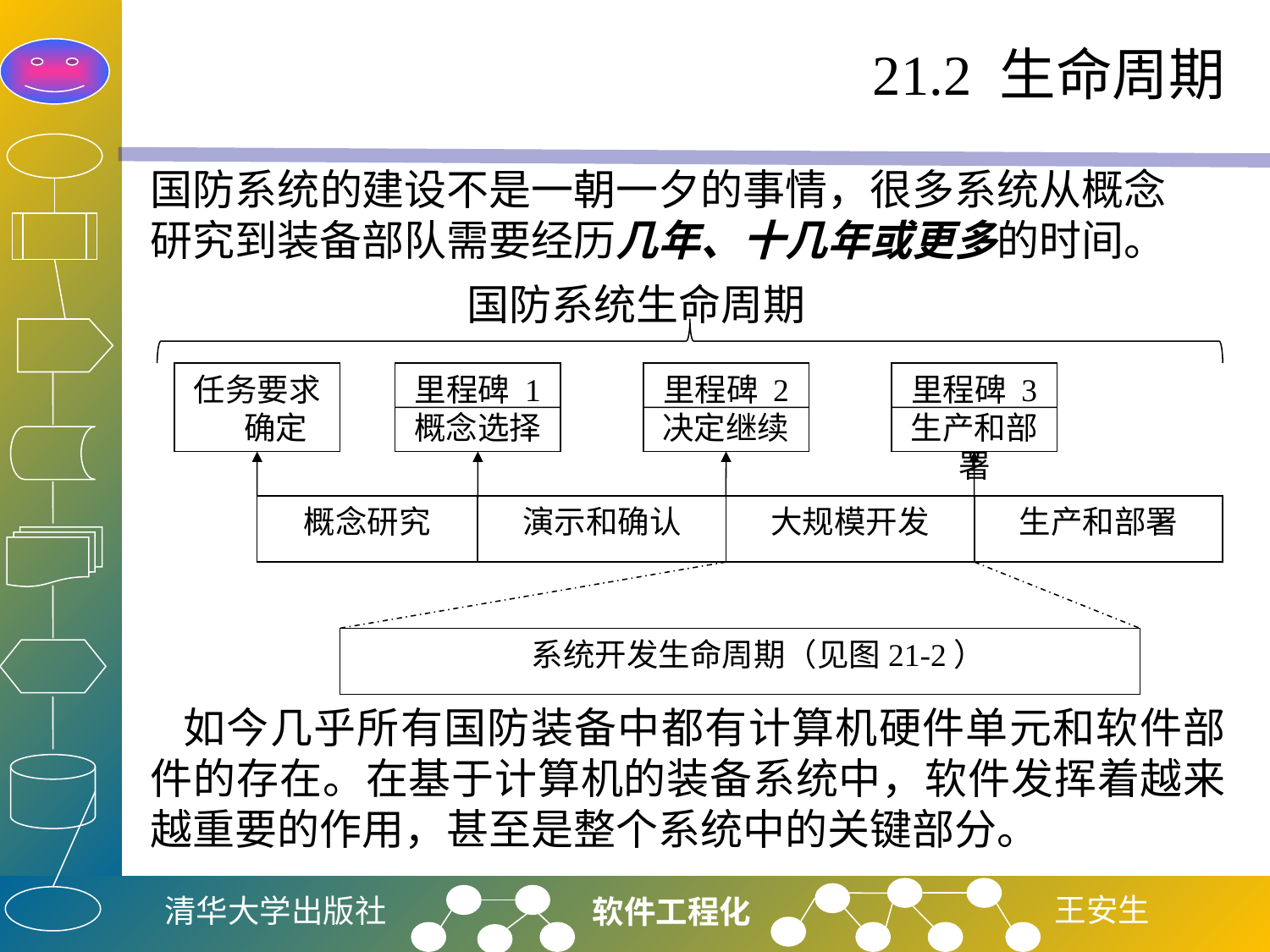

# 21.2 生命周期
国防系统的建设不是一朝一夕的事情，很多系统从概念研究到装备部队需要经历几年、十几年或更多的时间。
国防系统生命周期
任务要求
确定
里程碑 1
概念选择

里程碑 2
决定继续

里程碑 3
生产和部署

概念研究
演示和确认
大规模开发
生产和部署

系统开发生命周期（见图21-2）
  如今几乎所有国防装备中都有计算机硬件单元和软件部件的存在。在基于计算机的装备系统中，软件发挥着越来越重要的作用，甚至是整个系统中的关键部分。